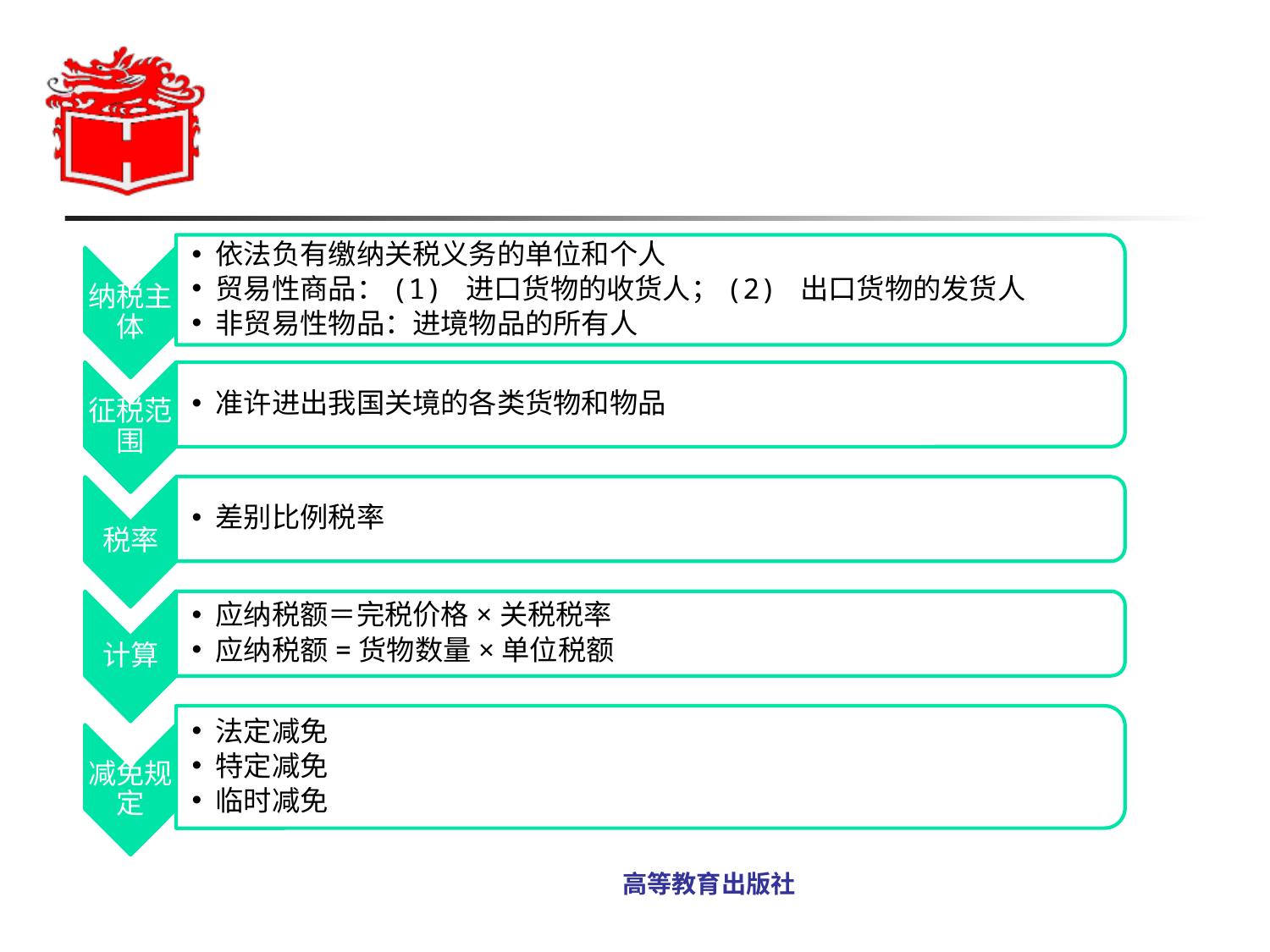

纳税主体
依法负有缴纳关税义务的单位和个人
贸易性商品：(1) 进口货物的收货人；(2) 出口货物的发货人
非贸易性物品：进境物品的所有人
征税范围
准许进出我国关境的各类货物和物品
税率
差别比例税率
计算
应纳税额＝完税价格×关税税率
应纳税额=货物数量×单位税额
减免规定
法定减免
特定减免
临时减免

高等教育出版社